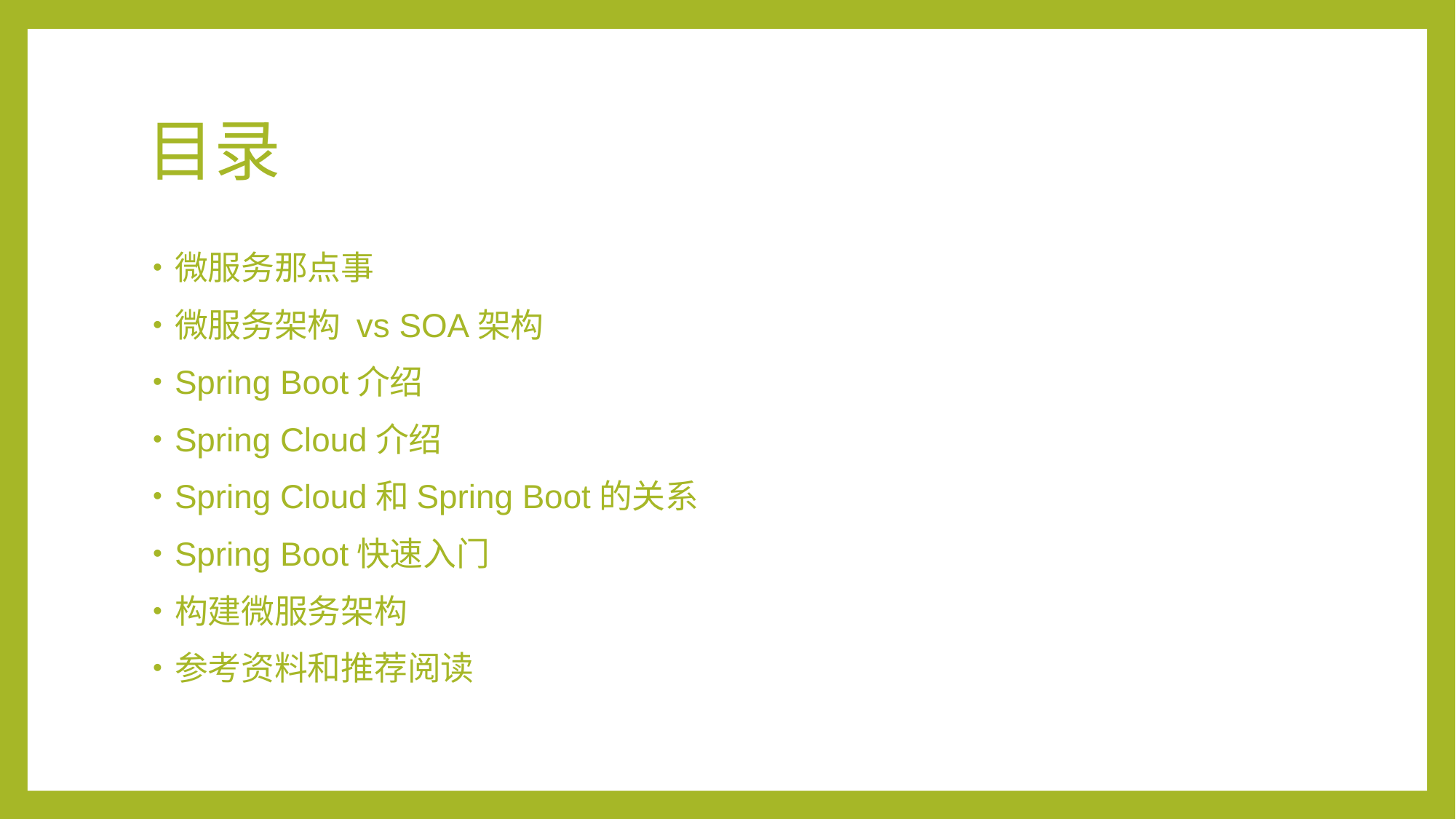

# 目录
微服务那点事
微服务架构 vs SOA架构
Spring Boot介绍
Spring Cloud介绍
Spring Cloud和Spring Boot的关系
Spring Boot快速入门
构建微服务架构
参考资料和推荐阅读